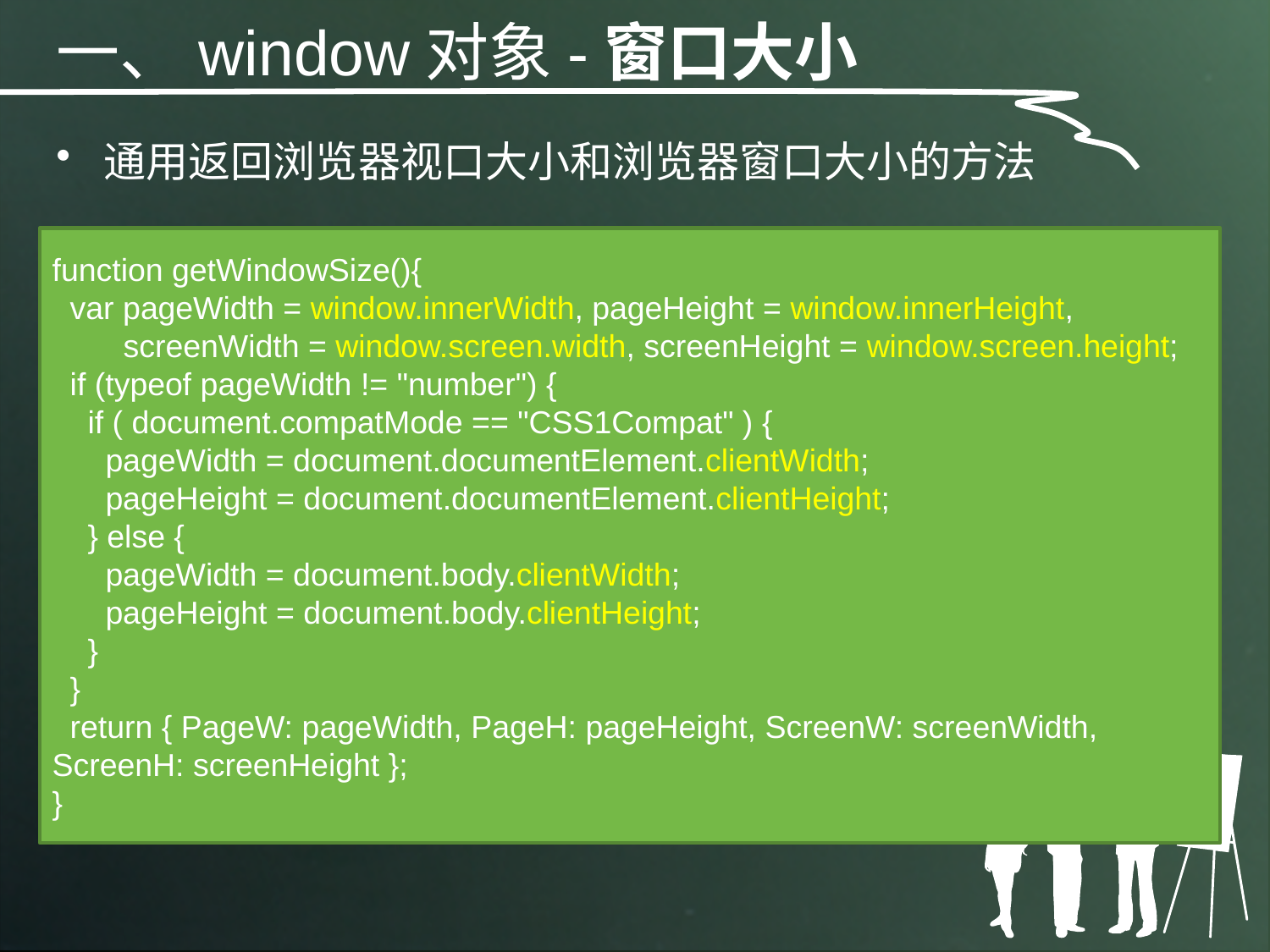

一、window对象-窗口大小

通用返回浏览器视口大小和浏览器窗口大小的方法
function getWindowSize(){
  var pageWidth = window.innerWidth, pageHeight = window.innerHeight,
        screenWidth = window.screen.width, screenHeight = window.screen.height;
  if (typeof pageWidth != "number") {
    if ( document.compatMode == "CSS1Compat" ) {
      pageWidth = document.documentElement.clientWidth;
      pageHeight = document.documentElement.clientHeight;
    } else {
      pageWidth = document.body.clientWidth;
      pageHeight = document.body.clientHeight;
    }
  }
  return { PageW: pageWidth, PageH: pageHeight, ScreenW: screenWidth, ScreenH: screenHeight };
}